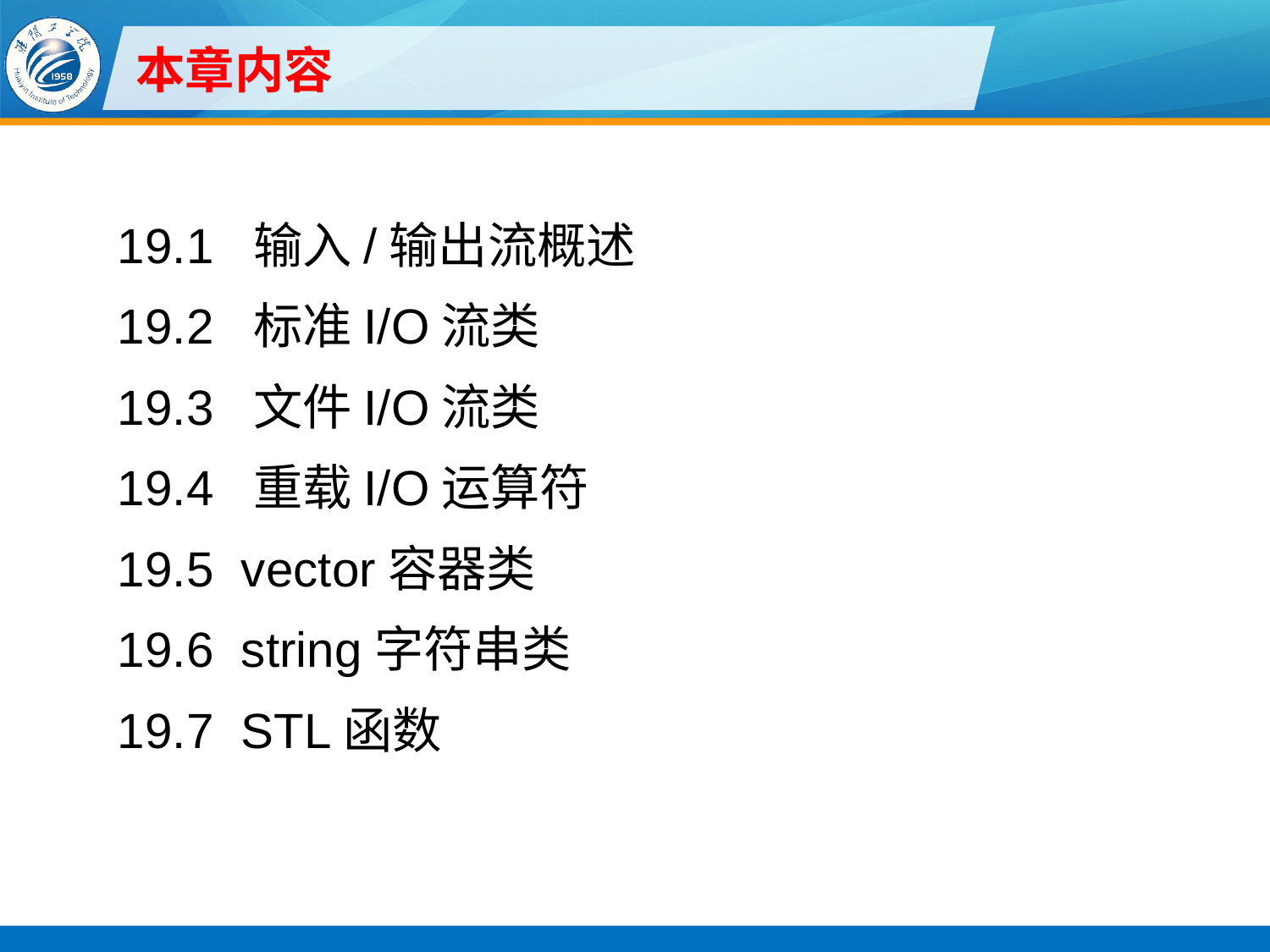

# 本章内容
19.1  输入/输出流概述
19.2  标准I/O流类
19.3  文件I/O流类
19.4  重载I/O运算符
19.5  vector容器类
19.6  string字符串类
19.7  STL函数